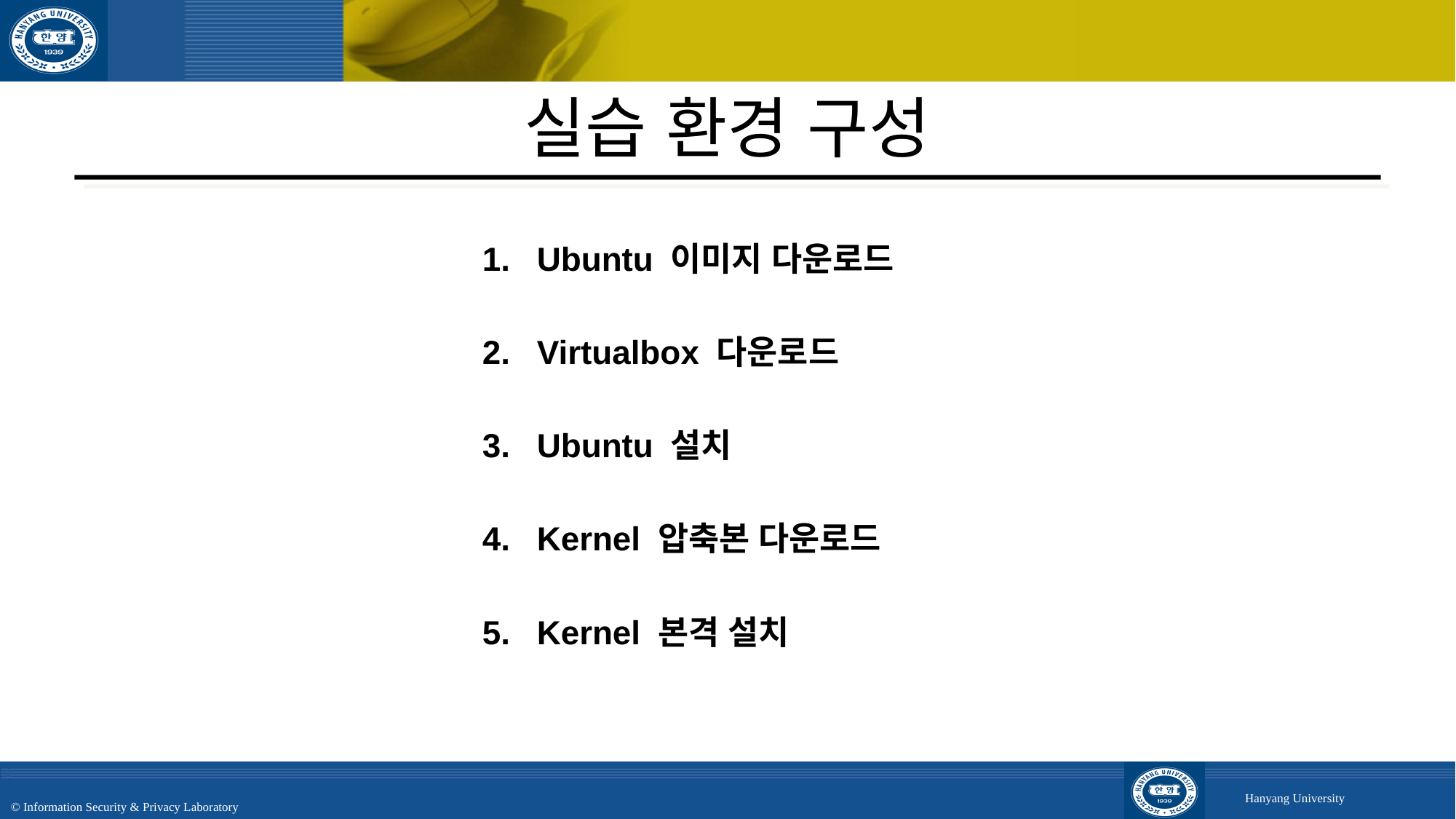

# 실습 환경 구성

Ubuntu 이미지 다운로드

Virtualbox 다운로드

Ubuntu 설치

Kernel 압축본 다운로드

Kernel 본격 설치